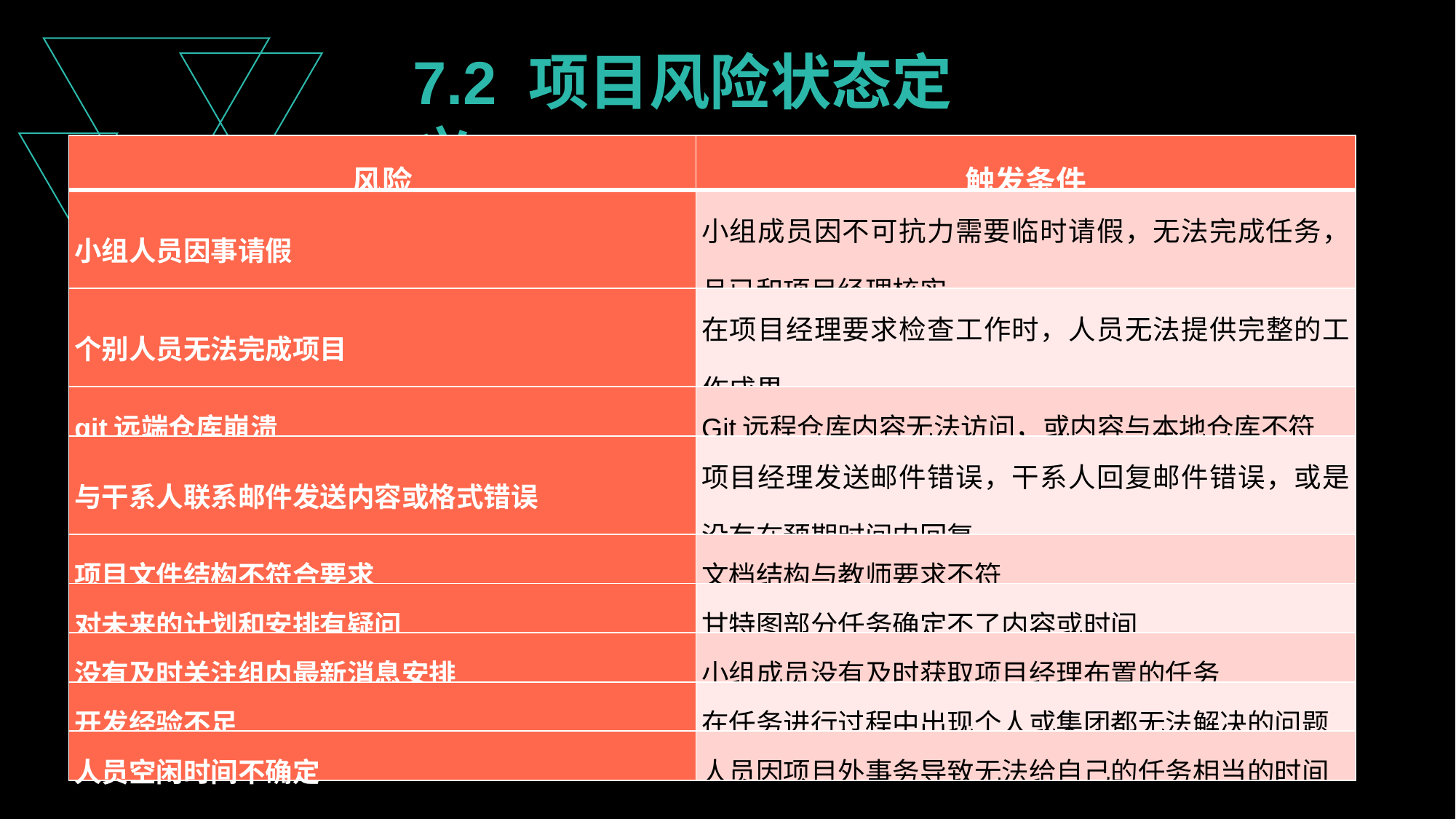

7.2 项目风险状态定义

| 风险 | 触发条件 |
| --- | --- |
| 小组人员因事请假 | 小组成员因不可抗力需要临时请假，无法完成任务，且已和项目经理核实 |
| 个别人员无法完成项目 | 在项目经理要求检查工作时，人员无法提供完整的工作成果 |
| git远端仓库崩溃 | Git远程仓库内容无法访问，或内容与本地仓库不符 |
| 与干系人联系邮件发送内容或格式错误 | 项目经理发送邮件错误，干系人回复邮件错误，或是没有在预期时间内回复 |
| 项目文件结构不符合要求 | 文档结构与教师要求不符 |
| 对未来的计划和安排有疑问 | 甘特图部分任务确定不了内容或时间 |
| 没有及时关注组内最新消息安排 | 小组成员没有及时获取项目经理布置的任务 |
| 开发经验不足 | 在任务进行过程中出现个人或集团都无法解决的问题 |
| 人员空闲时间不确定 | 人员因项目外事务导致无法给自己的任务相当的时间 |